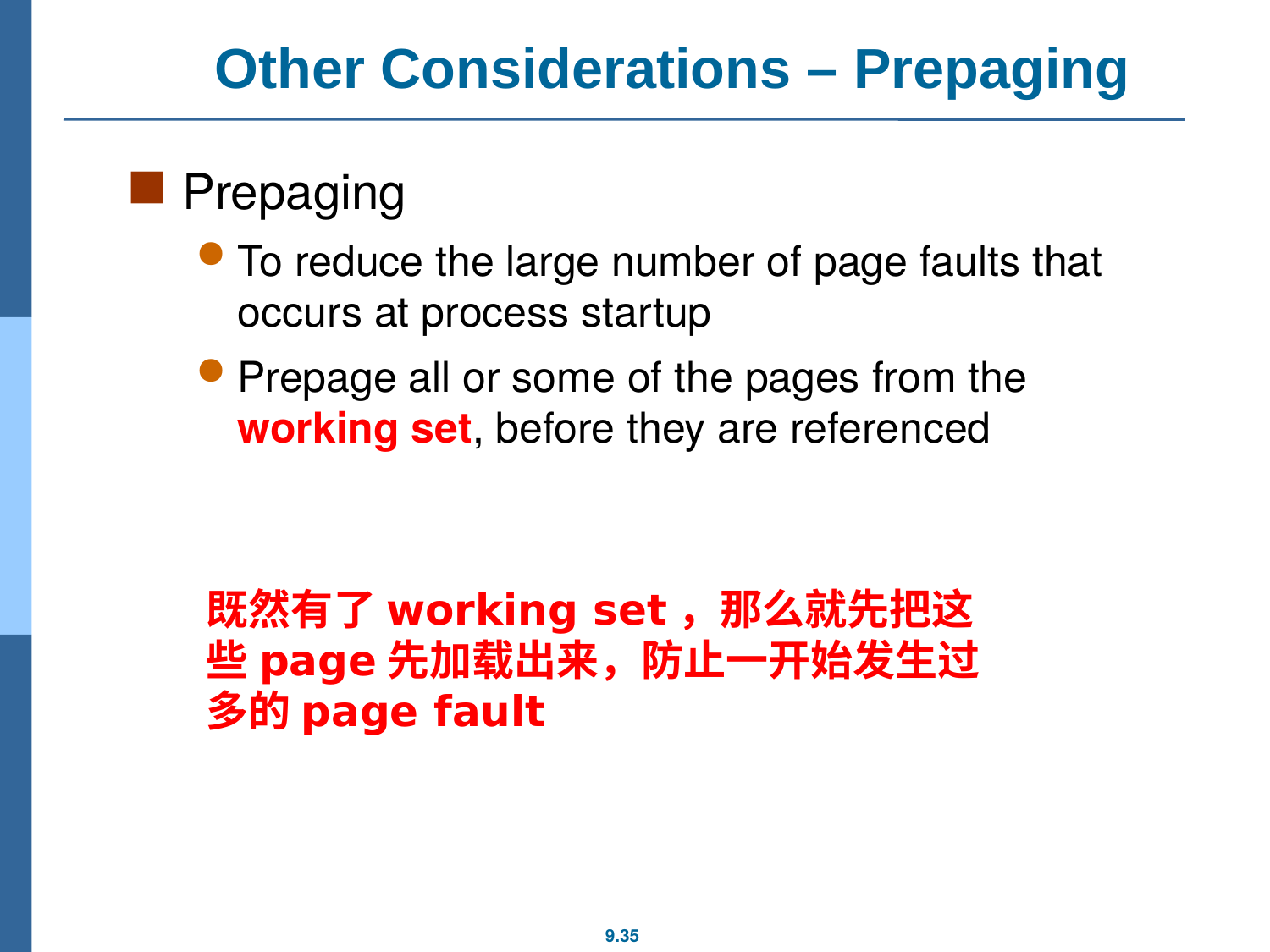

# Other Considerations – Prepaging
Prepaging
To reduce the large number of page faults that occurs at process startup
Prepage all or some of the pages from the working set, before they are referenced
既然有了working set，那么就先把这些page先加载出来，防止一开始发生过多的page fault